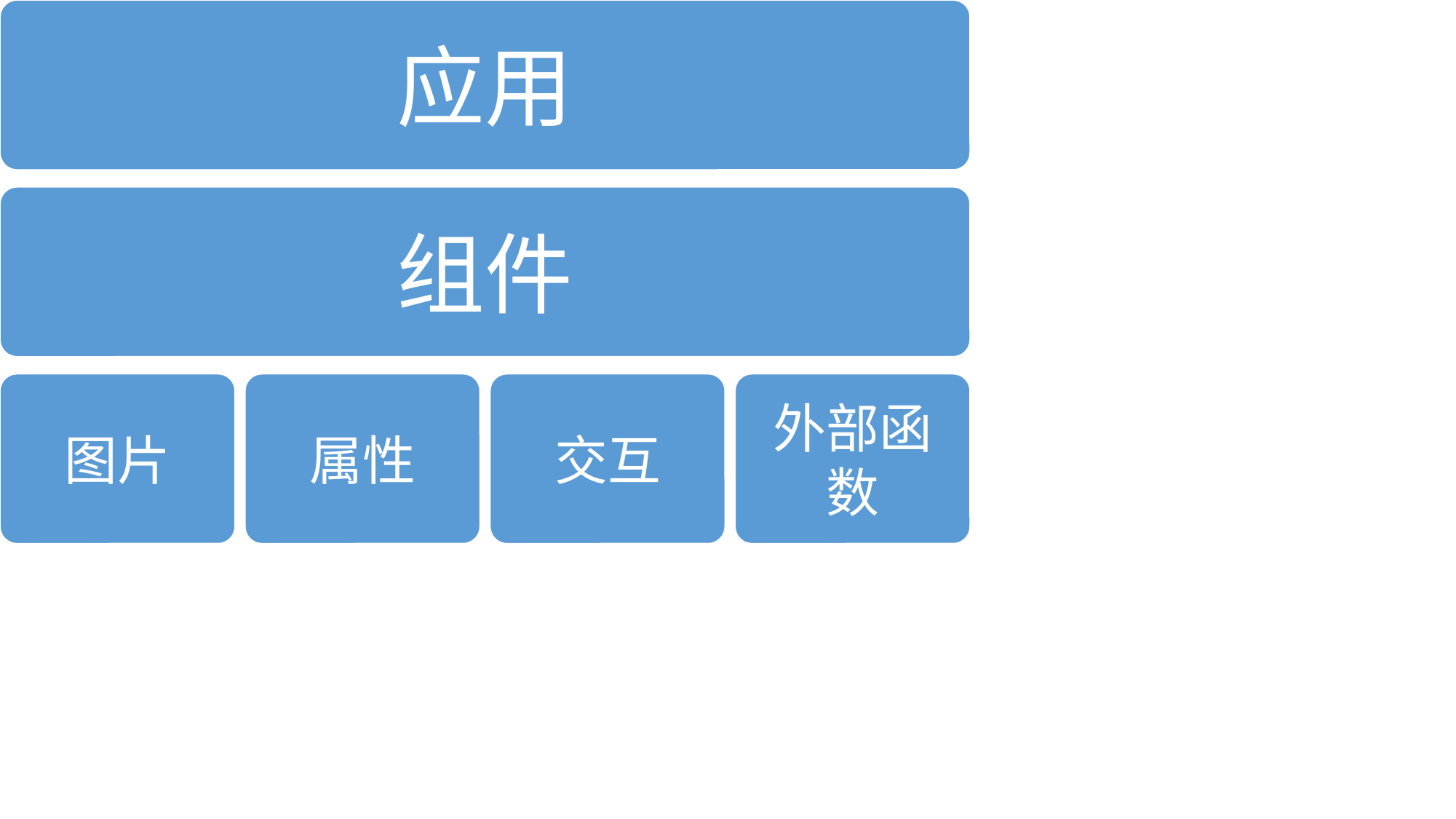

# 应用结构
应用
组件
图片
属性
交互
外部函数